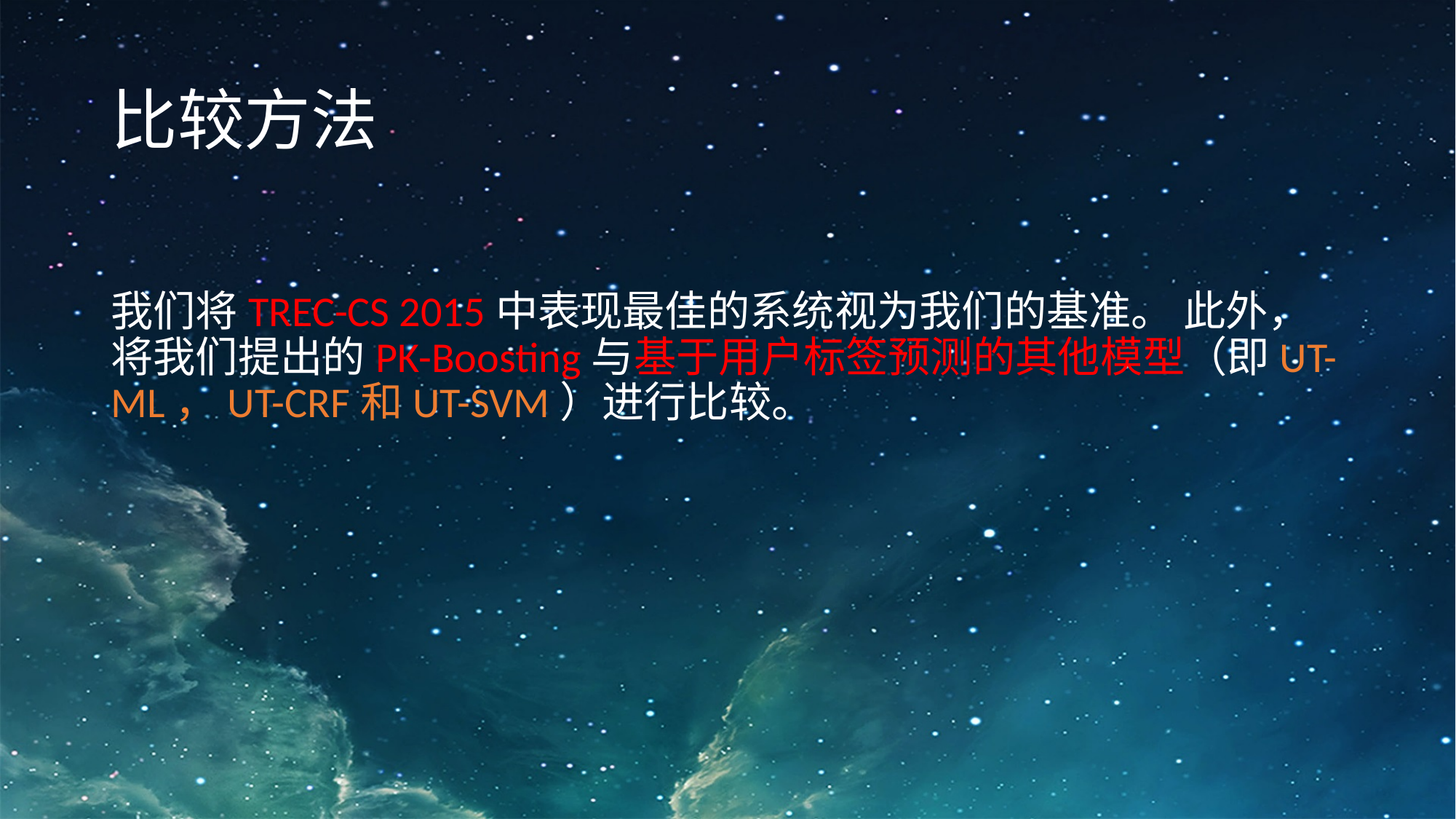

# 比较方法

我们将TREC-CS 2015中表现最佳的系统视为我们的基准。 此外， 将我们提出的PK-Boosting与基于用户标签预测的其他模型（即UT-ML，UT-CRF和UT-SVM）进行比较。